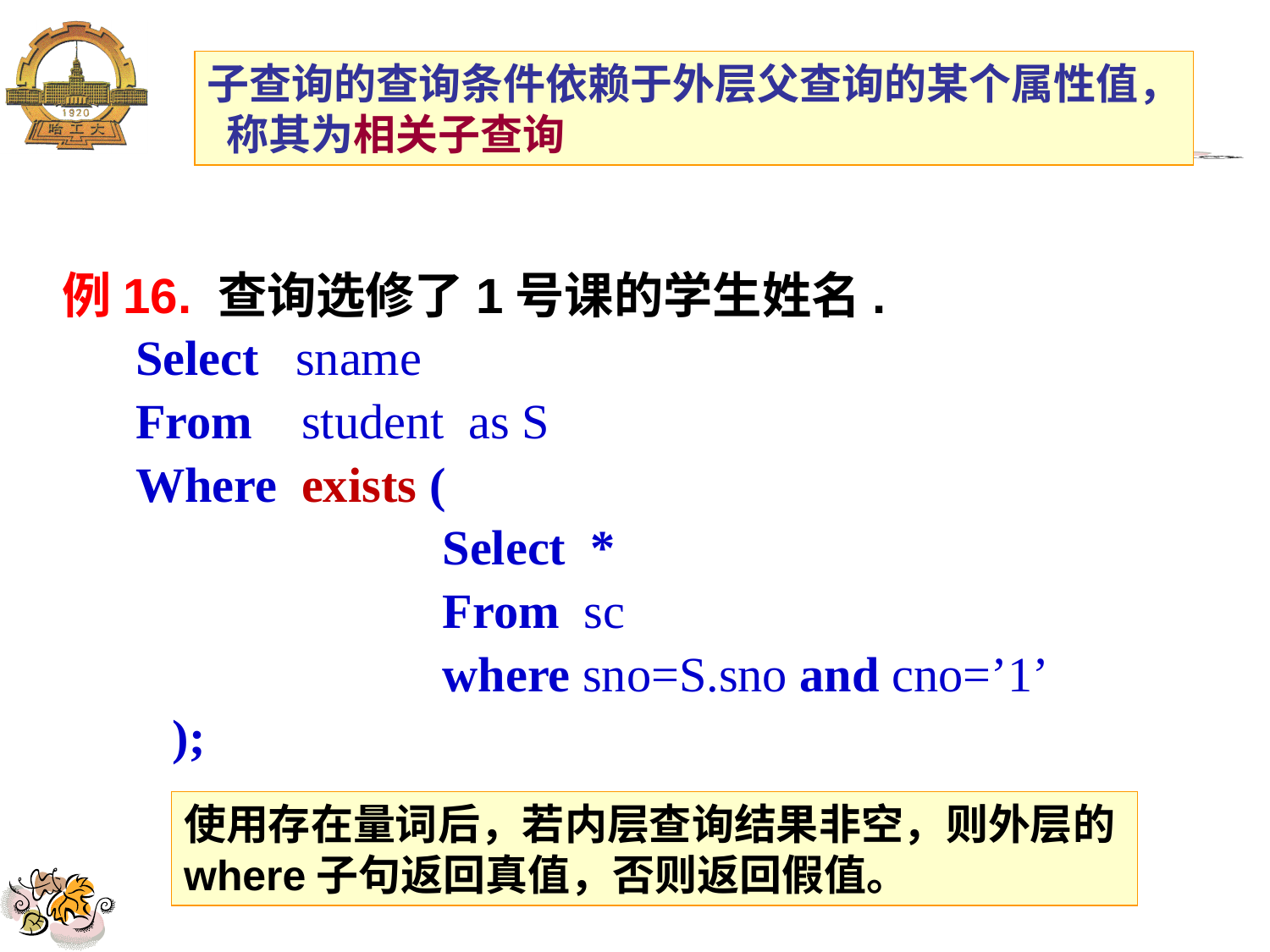

子查询的查询条件依赖于外层父查询的某个属性值，
 称其为相关子查询
例16. 查询选修了1号课的学生姓名.
      Select   sname
      From    student  as S
      Where  exists (
                               Select  *
                               From  sc
                               where sno=S.sno and cno=’1’
         );
使用存在量词后，若内层查询结果非空，则外层的
where子句返回真值，否则返回假值。